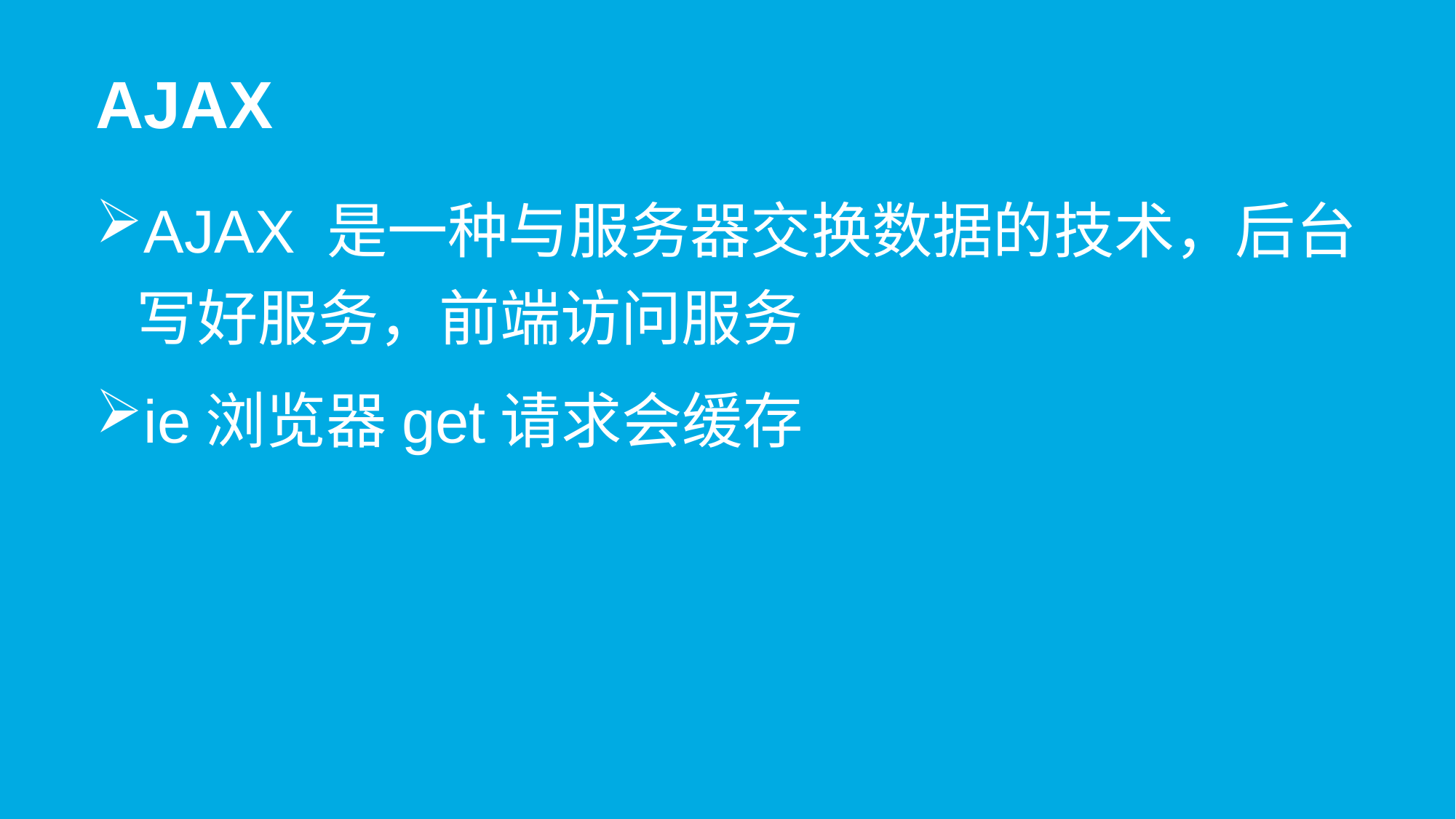

# AJAX
AJAX 是一种与服务器交换数据的技术，后台写好服务，前端访问服务
ie浏览器get请求会缓存